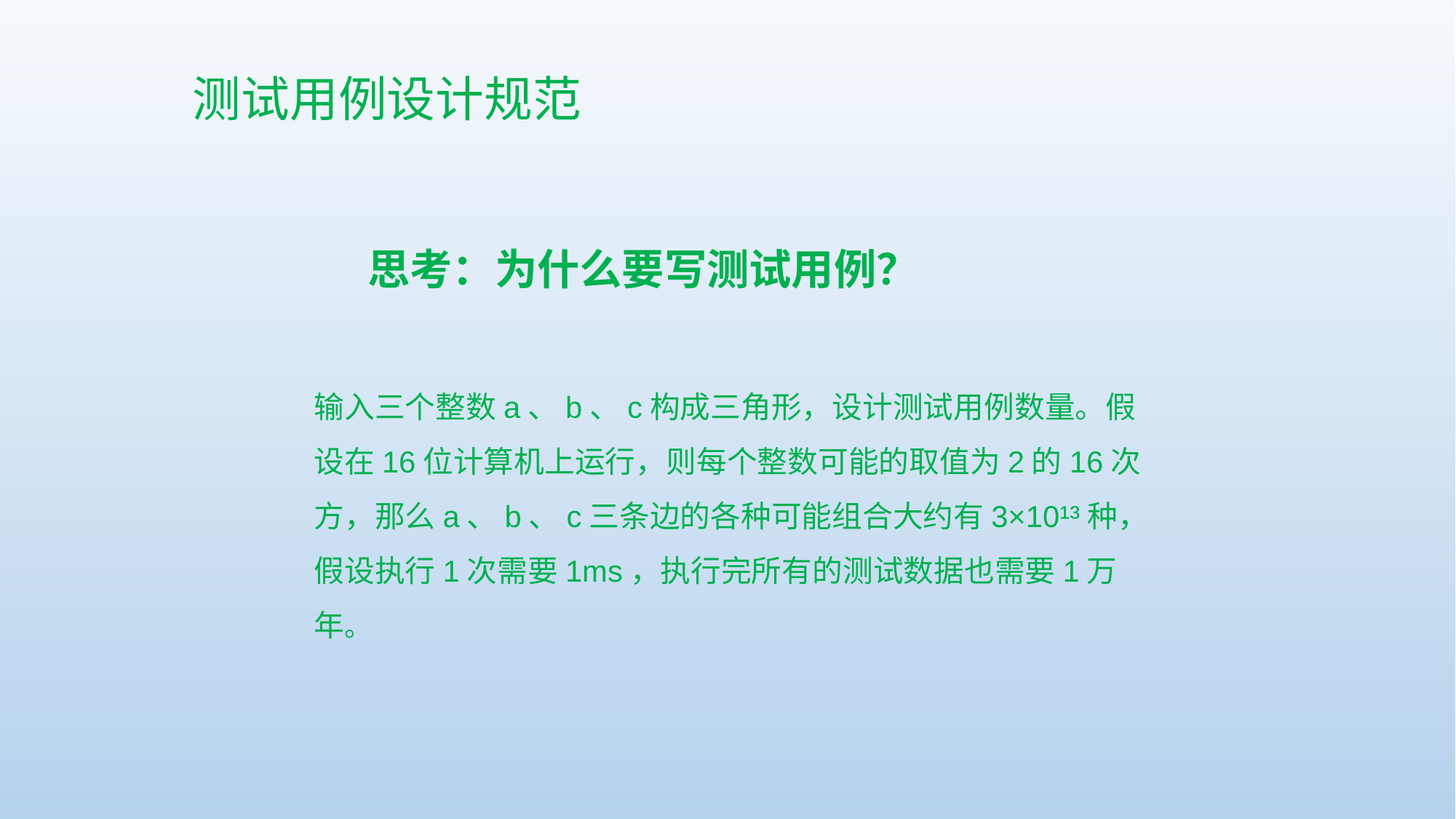

测试用例设计规范
思考：为什么要写测试用例？
输入三个整数a、b、c构成三角形，设计测试用例数量。假设在16位计算机上运行，则每个整数可能的取值为2的16次方，那么a、b、c三条边的各种可能组合大约有3×10¹³种，假设执行1次需要1ms，执行完所有的测试数据也需要1万年。